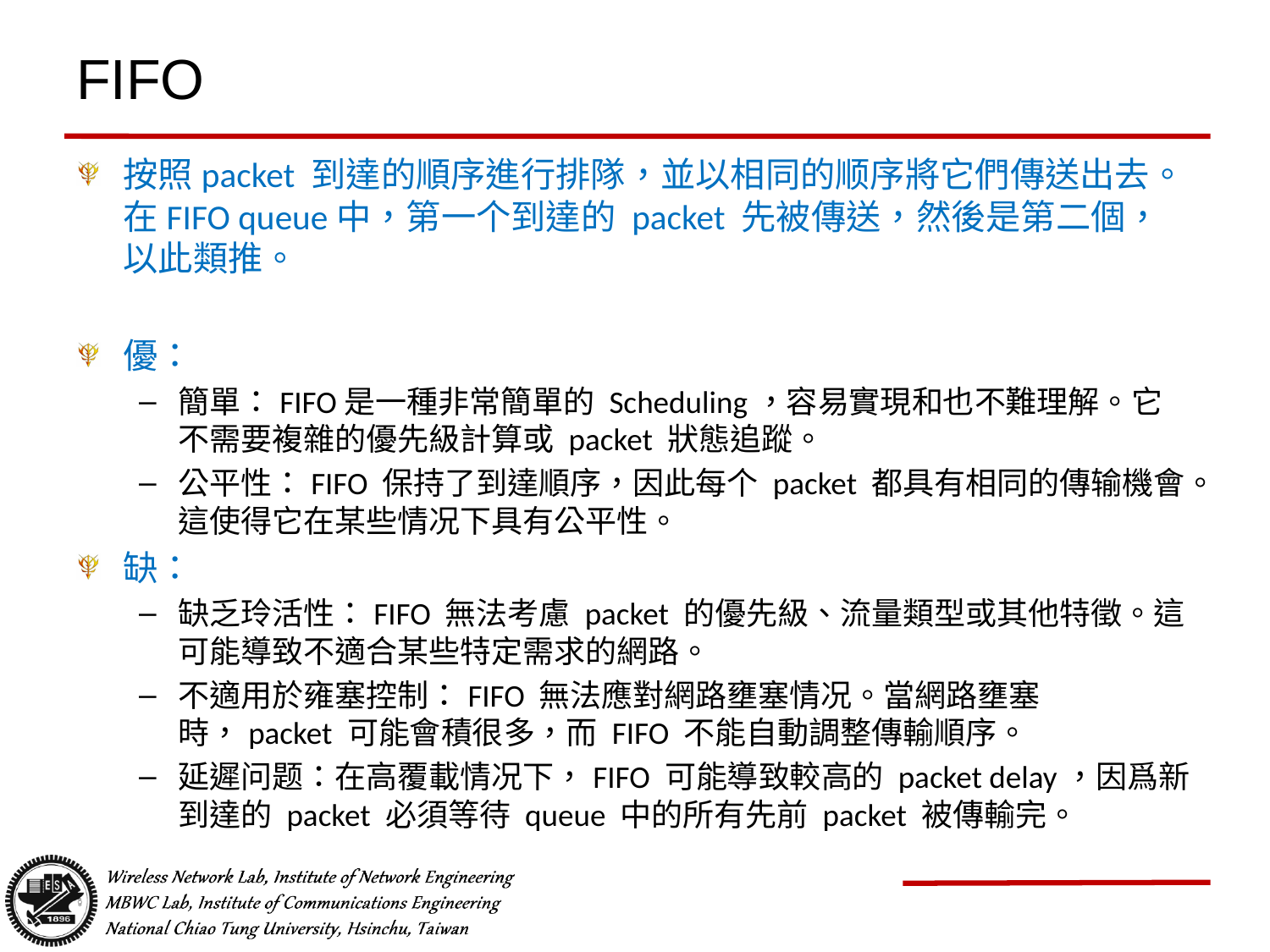

# FIFO
按照packet 到達的順序進行排隊，並以相同的顺序將它們傳送出去。在FIFO queue中，第一个到達的 packet 先被傳送，然後是第二個，以此類推。

優：
簡單：FIFO是一種非常簡單的 Scheduling，容易實現和也不難理解。它不需要複雜的優先級計算或 packet 狀態追蹤。
公平性：FIFO 保持了到達順序，因此每个 packet 都具有相同的傳输機會。這使得它在某些情况下具有公平性。
缺：
缺乏玲活性：FIFO 無法考慮 packet 的優先級、流量類型或其他特徵。這可能導致不適合某些特定需求的網路。
不適用於雍塞控制：FIFO 無法應對網路壅塞情况。當網路壅塞時，packet 可能會積很多，而 FIFO 不能自動調整傳輸順序。
延遲问题：在高覆載情况下，FIFO 可能導致較高的 packet delay，因爲新到達的 packet 必須等待 queue 中的所有先前 packet 被傳輸完。